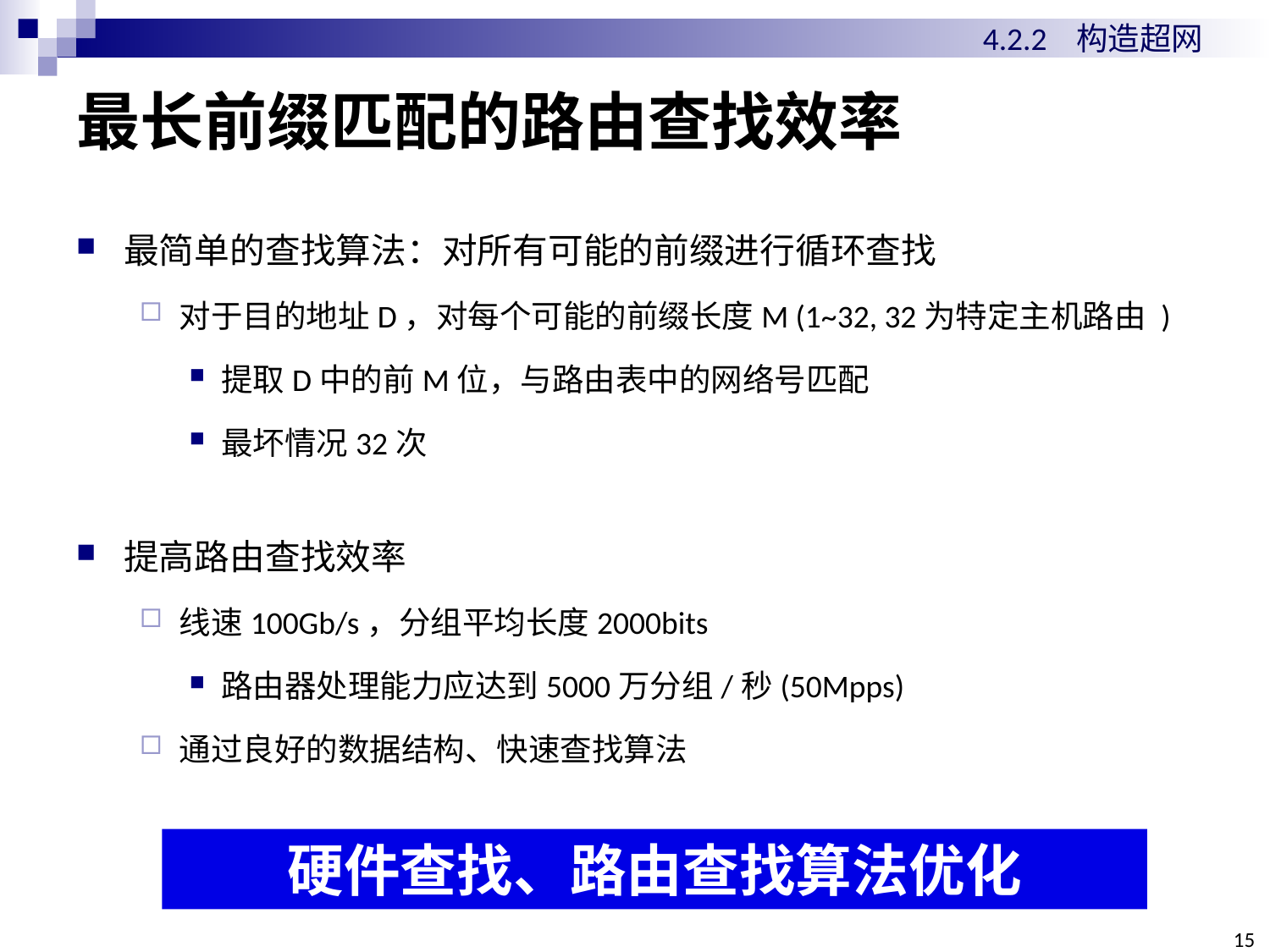

4.2.2   构造超网
# 最长前缀匹配的路由查找效率
最简单的查找算法：对所有可能的前缀进行循环查找
对于目的地址D，对每个可能的前缀长度M (1~32, 32为特定主机路由 )
提取D中的前M位，与路由表中的网络号匹配
最坏情况32次
提高路由查找效率
线速100Gb/s，分组平均长度2000bits
路由器处理能力应达到5000万分组/秒(50Mpps)
通过良好的数据结构、快速查找算法
硬件查找、路由查找算法优化
15